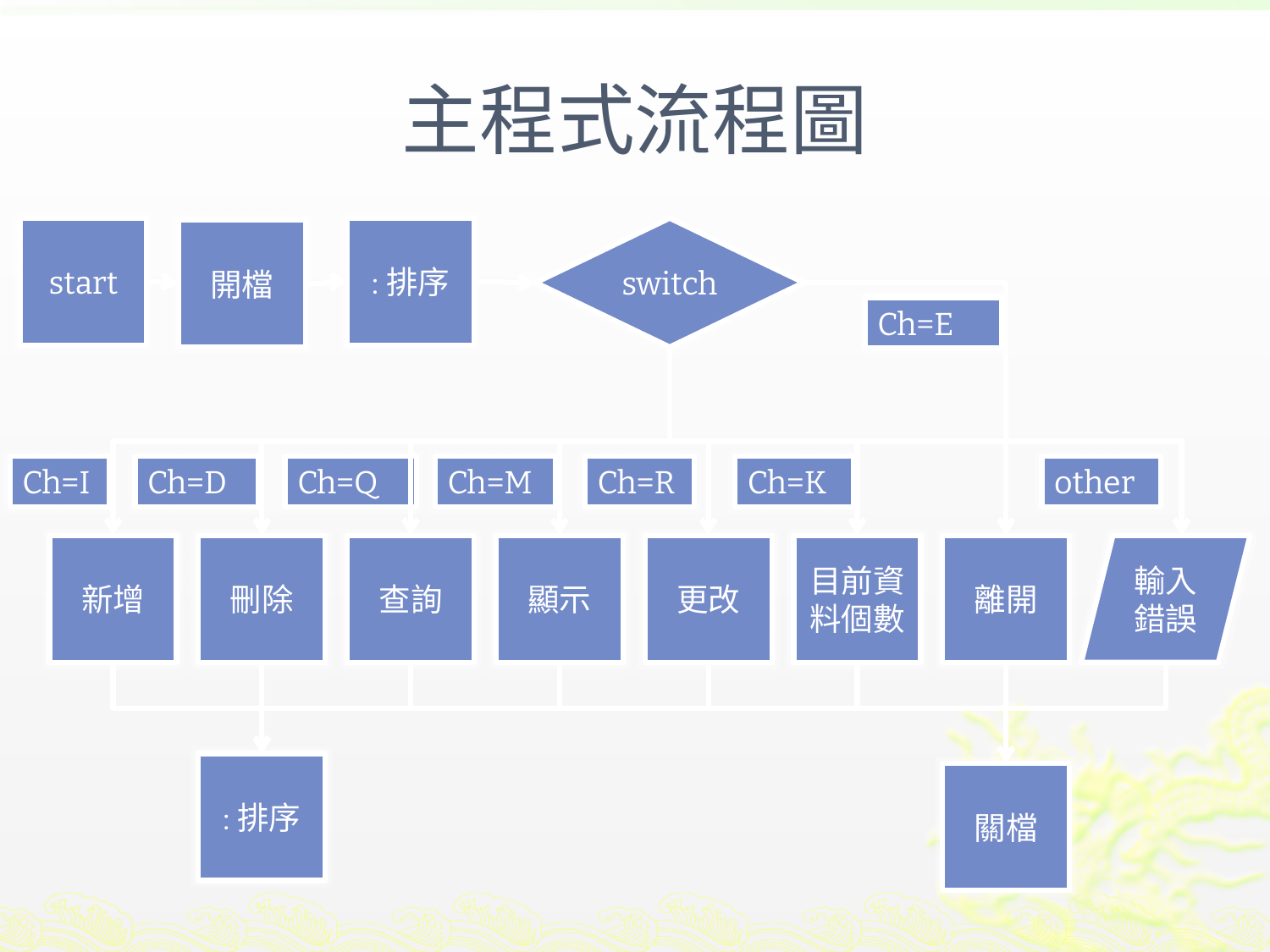

# 主程式流程圖
start
:排序
switch
開檔
Ch=E
Ch=I
Ch=D
Ch=Q
Ch=M
Ch=R
Ch=K
other
新增
刪除
查詢
顯示
更改
目前資料個數
離開
輸入錯誤
:排序
關檔